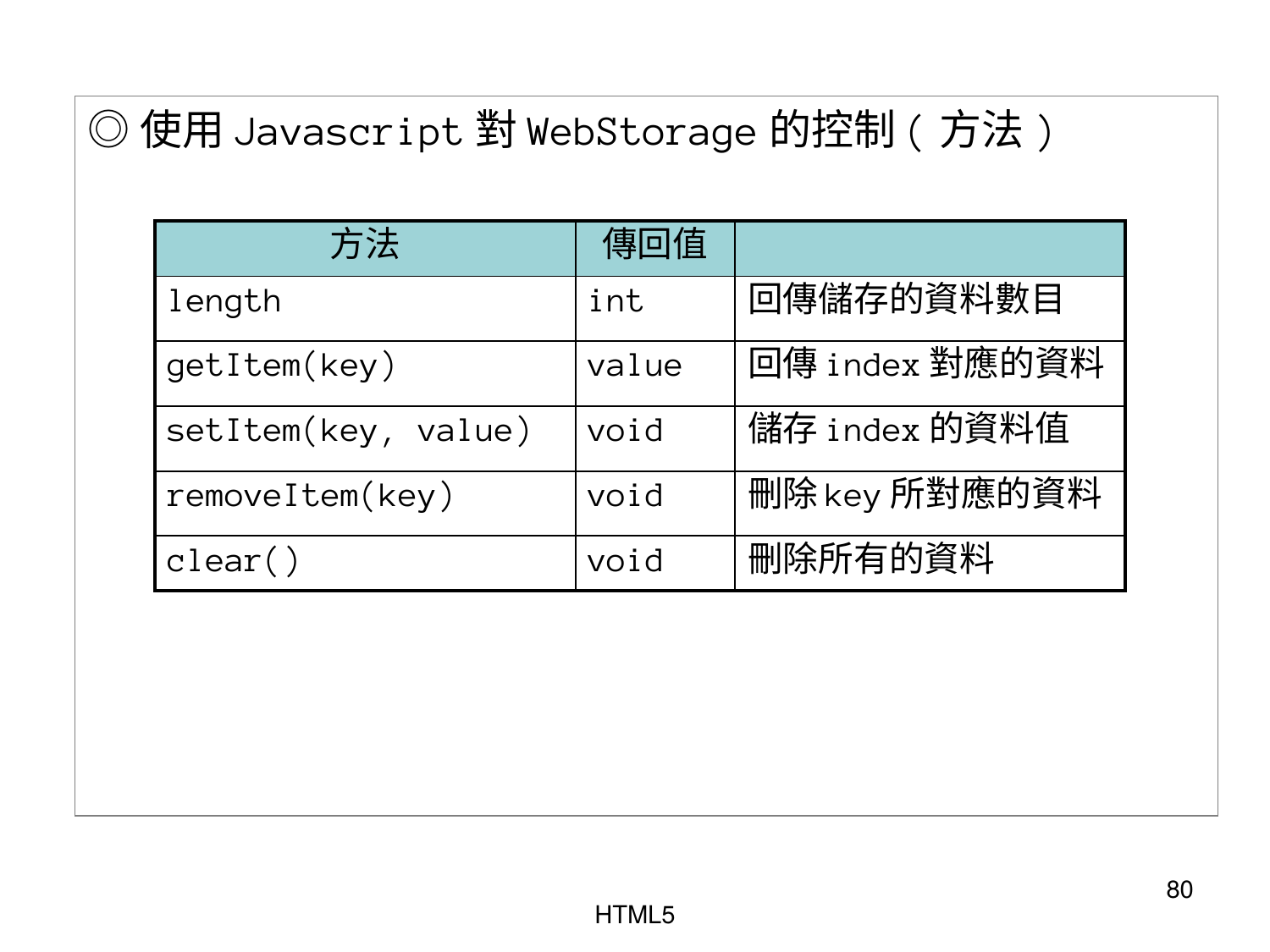

◎使用Javascript對WebStorage的控制(方法)

| 方法 | 傳回值 |  |
| --- | --- | --- |
| length | int | 回傳儲存的資料數目 |
| getItem(key) | value | 回傳index對應的資料 |
| setItem(key, value) | void | 儲存index的資料值 |
| removeItem(key) | void | 刪除key所對應的資料 |
| clear() | void | 刪除所有的資料 |
80
HTML5